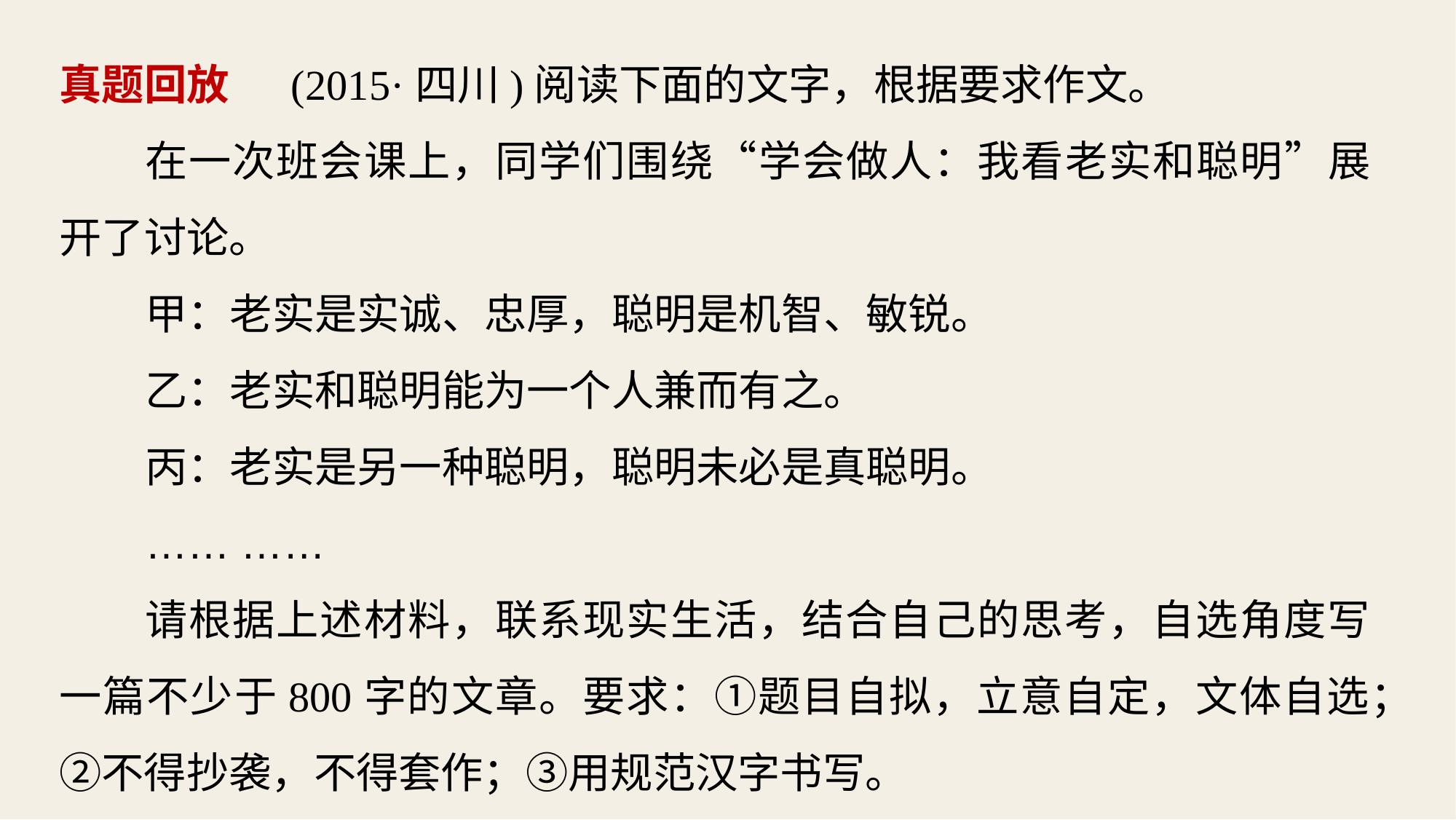

真题回放 　(2015·四川)阅读下面的文字，根据要求作文。
在一次班会课上，同学们围绕“学会做人：我看老实和聪明”展开了讨论。
甲：老实是实诚、忠厚，聪明是机智、敏锐。
乙：老实和聪明能为一个人兼而有之。
丙：老实是另一种聪明，聪明未必是真聪明。
…… ……
请根据上述材料，联系现实生活，结合自己的思考，自选角度写一篇不少于800字的文章。要求：①题目自拟，立意自定，文体自选；②不得抄袭，不得套作；③用规范汉字书写。